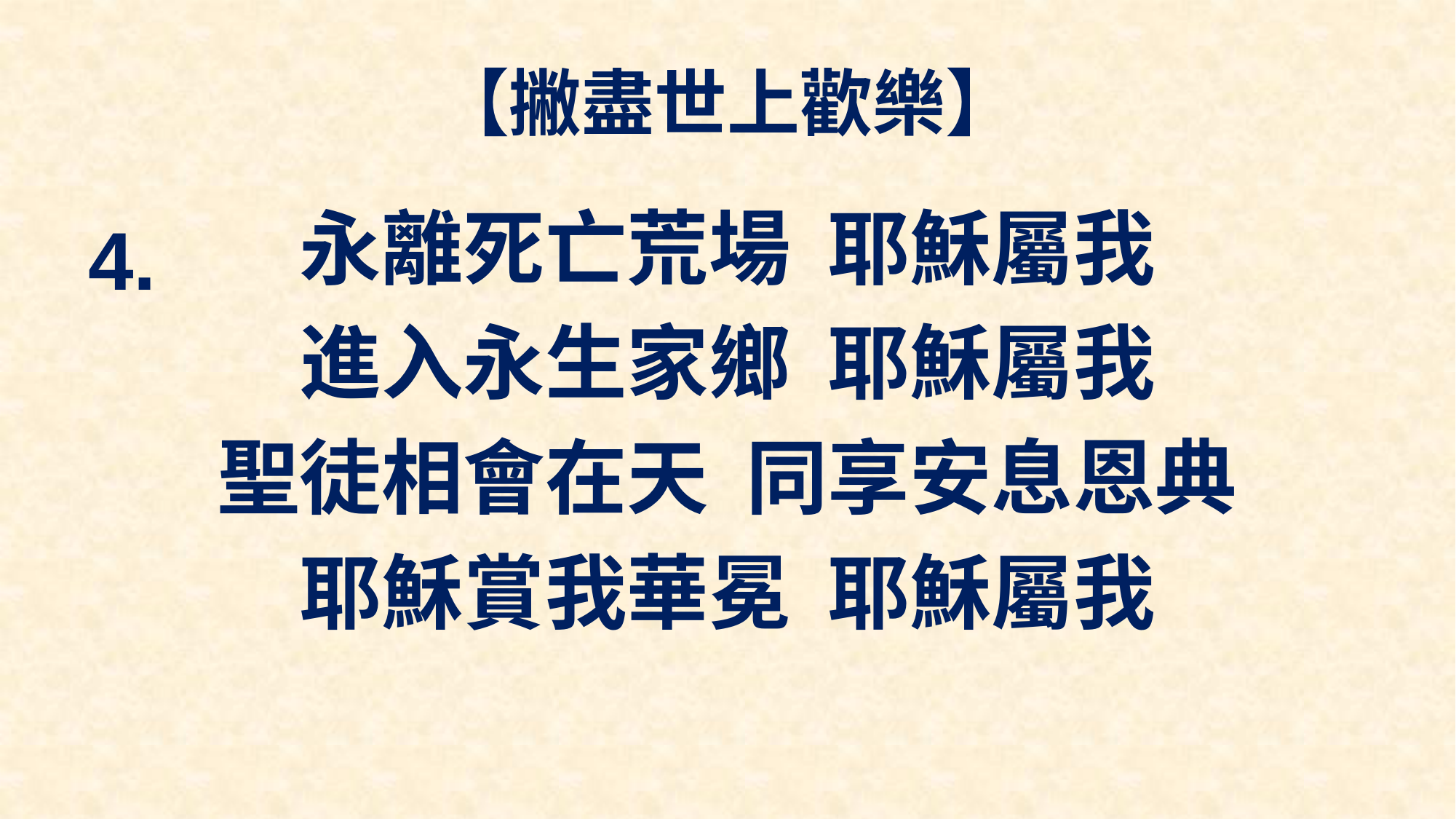

# 【撇盡世上歡樂】
永離死亡荒場  耶穌屬我
進入永生家鄉  耶穌屬我
聖徒相會在天  同享安息恩典
耶穌賞我華冕  耶穌屬我
4.